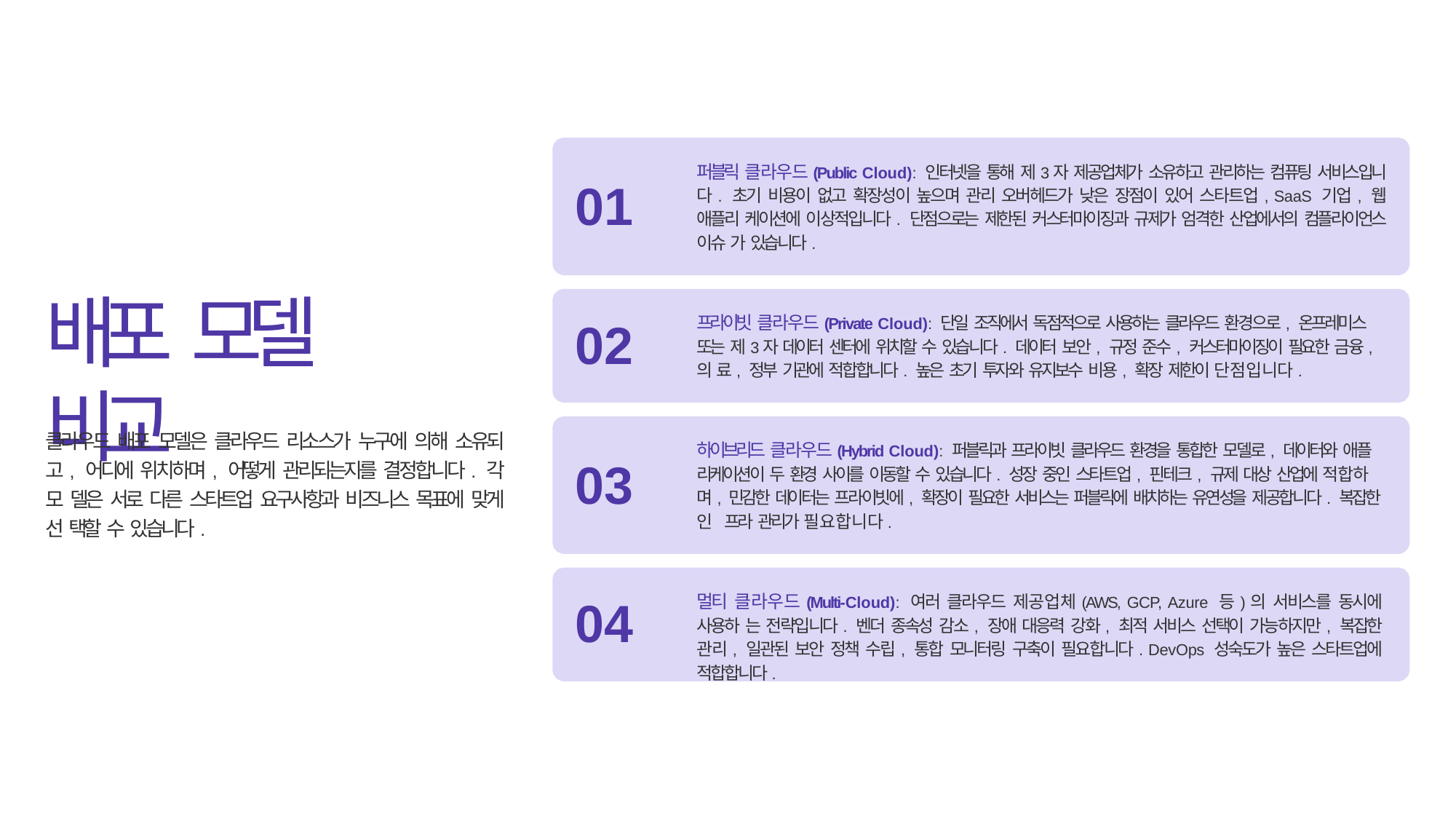

퍼블릭 클라우드(Public Cloud): 인터넷을 통해 제3자 제공업체가 소유하고 관리하는 컴퓨팅 서비스입니 다. 초기 비용이 없고 확장성이 높으며 관리 오버헤드가 낮은 장점이 있어 스타트업, SaaS 기업, 웹 애플리 케이션에 이상적입니다. 단점으로는 제한된 커스터마이징과 규제가 엄격한 산업에서의 컴플라이언스 이슈 가 있습니다.
# 01
배포 모델 비교

프라이빗 클라우드(Private Cloud): 단일 조직에서 독점적으로 사용하는 클라우드 환경으로, 온프레미스 또는 제3자 데이터 센터에 위치할 수 있습니다. 데이터 보안, 규정 준수, 커스터마이징이 필요한 금융, 의 료, 정부 기관에 적합합니다. 높은 초기 투자와 유지보수 비용, 확장 제한이 단점입니다.
02

클라우드 배포 모델은 클라우드 리소스가 누구에 의해 소유되 고, 어디에 위치하며, 어떻게 관리되는지를 결정합니다. 각 모 델은 서로 다른 스타트업 요구사항과 비즈니스 목표에 맞게 선 택할 수 있습니다.
하이브리드 클라우드(Hybrid Cloud): 퍼블릭과 프라이빗 클라우드 환경을 통합한 모델로, 데이터와 애플 리케이션이 두 환경 사이를 이동할 수 있습니다. 성장 중인 스타트업, 핀테크, 규제 대상 산업에 적합하며, 민감한 데이터는 프라이빗에, 확장이 필요한 서비스는 퍼블릭에 배치하는 유연성을 제공합니다. 복잡한 인 프라 관리가 필요합니다.
03

멀티 클라우드(Multi-Cloud): 여러 클라우드 제공업체(AWS, GCP, Azure 등)의 서비스를 동시에 사용하 는 전략입니다. 벤더 종속성 감소, 장애 대응력 강화, 최적 서비스 선택이 가능하지만, 복잡한 관리, 일관된 보안 정책 수립, 통합 모니터링 구축이 필요합니다. DevOps 성숙도가 높은 스타트업에 적합합니다.
04